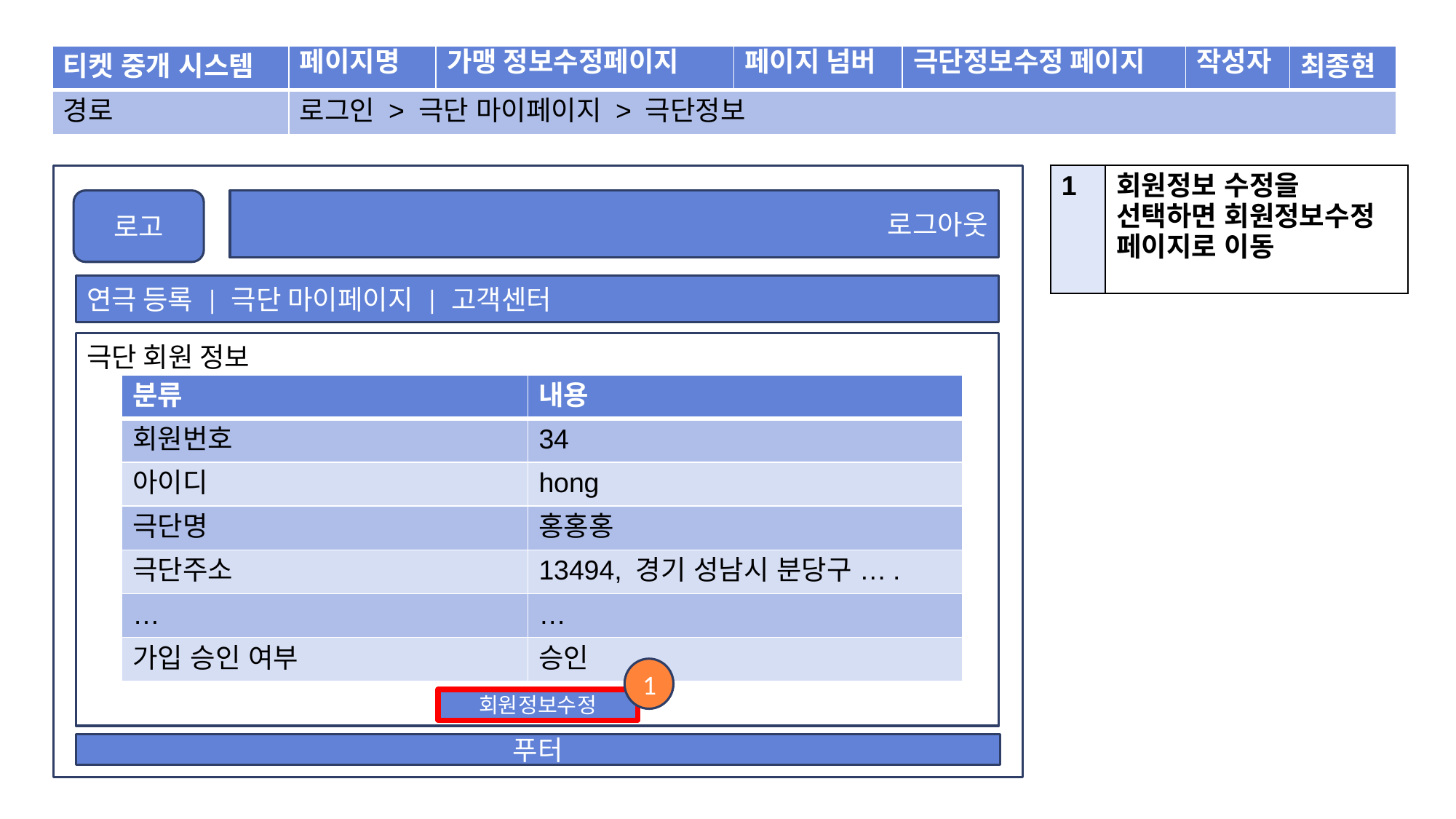

| 티켓 중개 시스템 | 페이지명 | 가맹 정보수정페이지 | 페이지 넘버 | 극단정보수정 페이지 | 작성자 | 최종현 |
| --- | --- | --- | --- | --- | --- | --- |
| 경로 | 로그인 > 극단 마이페이지 > 극단정보 |  |  |  |  |  |
| 1 | 회원정보 수정을 선택하면 회원정보수정 페이지로 이동 |
| --- | --- |

로고
로그아웃
연극 등록 | 극단 마이페이지 | 고객센터

극단 회원 정보
| 분류 | 내용 |
| --- | --- |
| 회원번호 | 34 |
| 아이디 | hong |
| 극단명 | 홍홍홍 |
| 극단주소 | 13494, 경기 성남시 분당구 …. |
| … | … |
| 가입 승인 여부 | 승인 |
1
회원정보수정

푸터